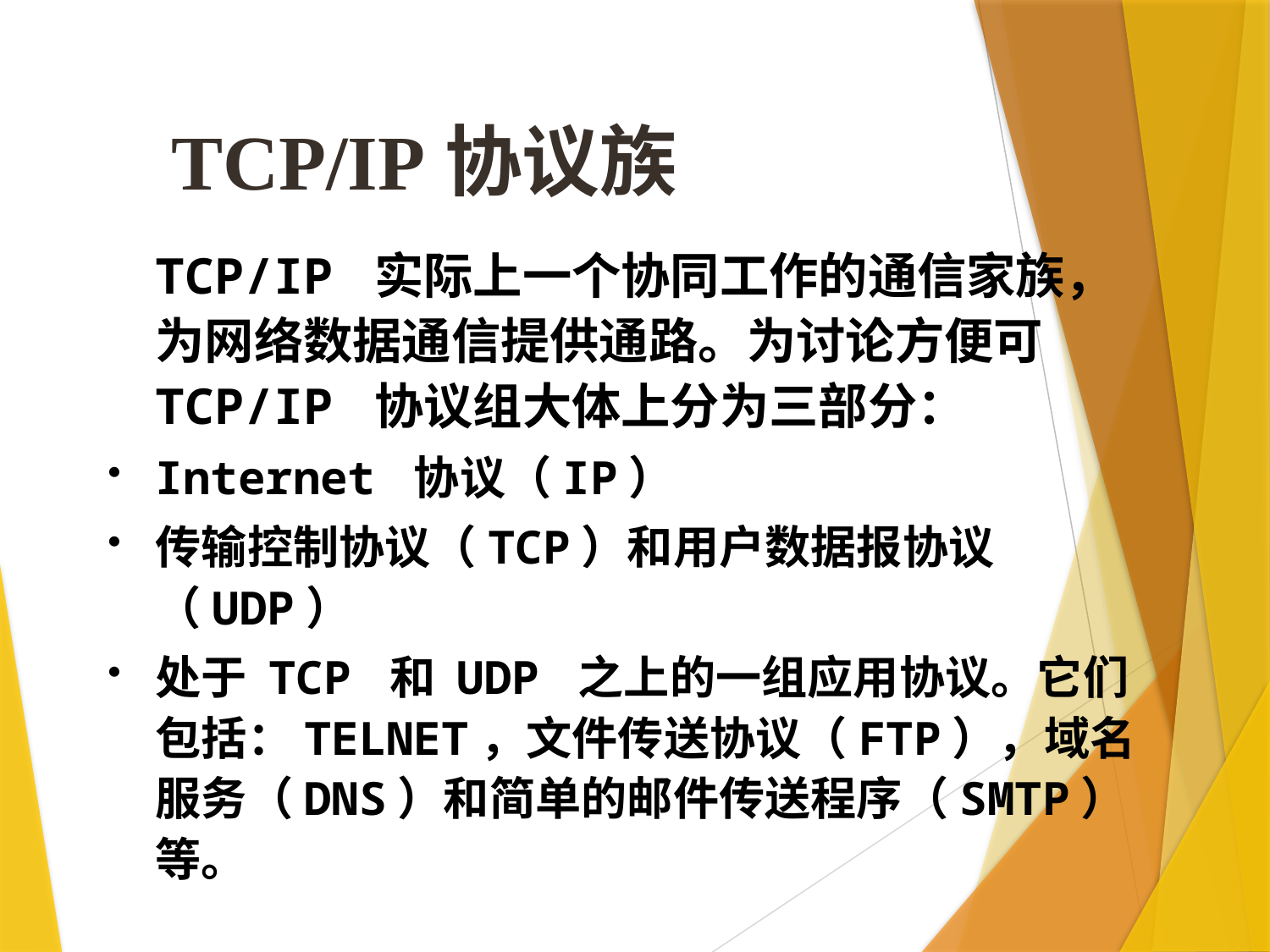

TCP/IP协议族
	TCP/IP 实际上一个协同工作的通信家族，为网络数据通信提供通路。为讨论方便可TCP/IP 协议组大体上分为三部分：
Internet 协议（IP）
传输控制协议（TCP）和用户数据报协议（UDP）
处于 TCP 和 UDP 之上的一组应用协议。它们包括：TELNET，文件传送协议（FTP），域名服务（DNS）和简单的邮件传送程序（SMTP）等。